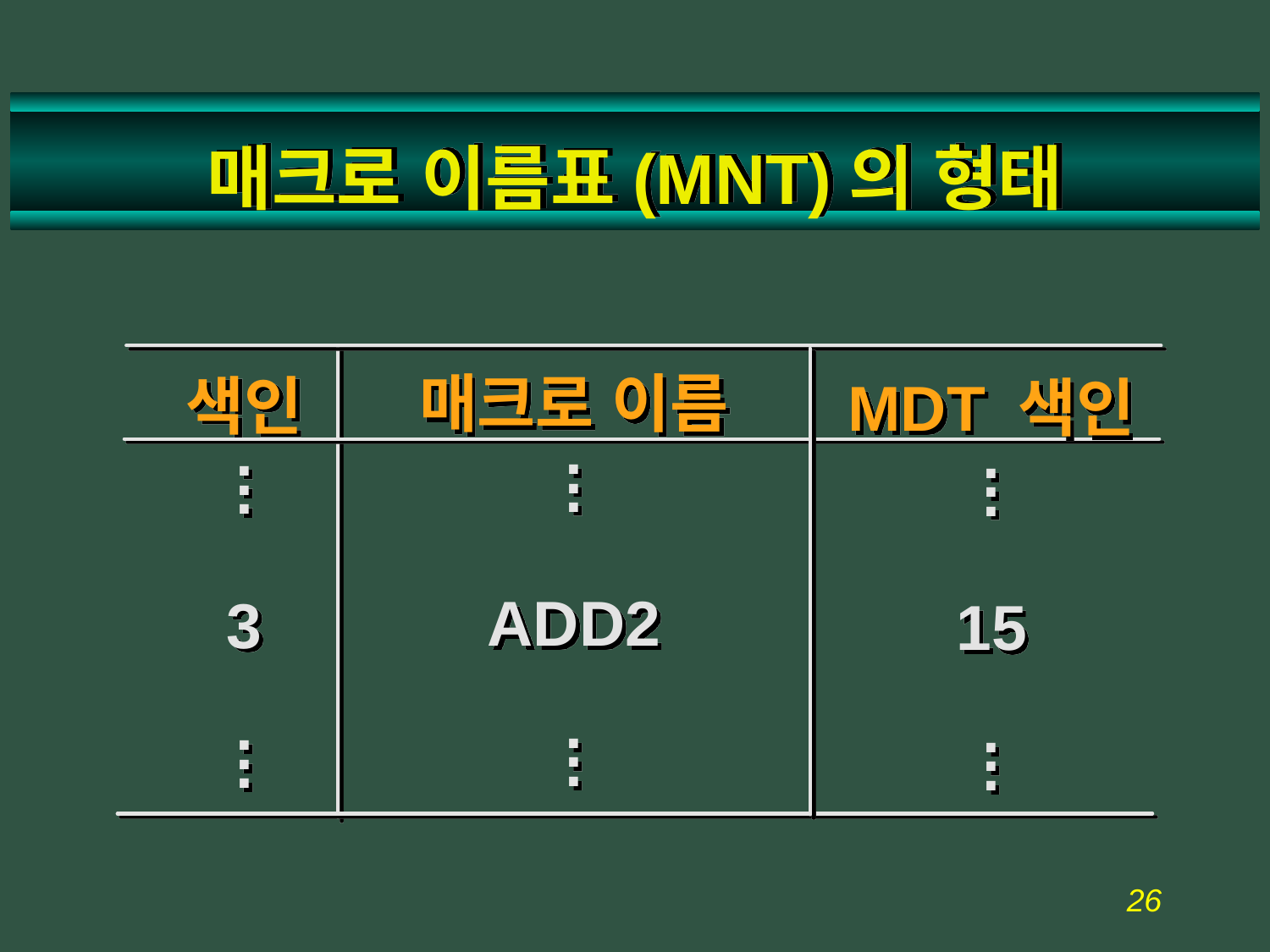

# 매크로 이름표(MNT)의 형태
매크로 이름
.
.
.

ADD2

.
.
.
색인
.
.
.

3

.
.
.
MDT 색인
.
.
.

15

.
.
.

26